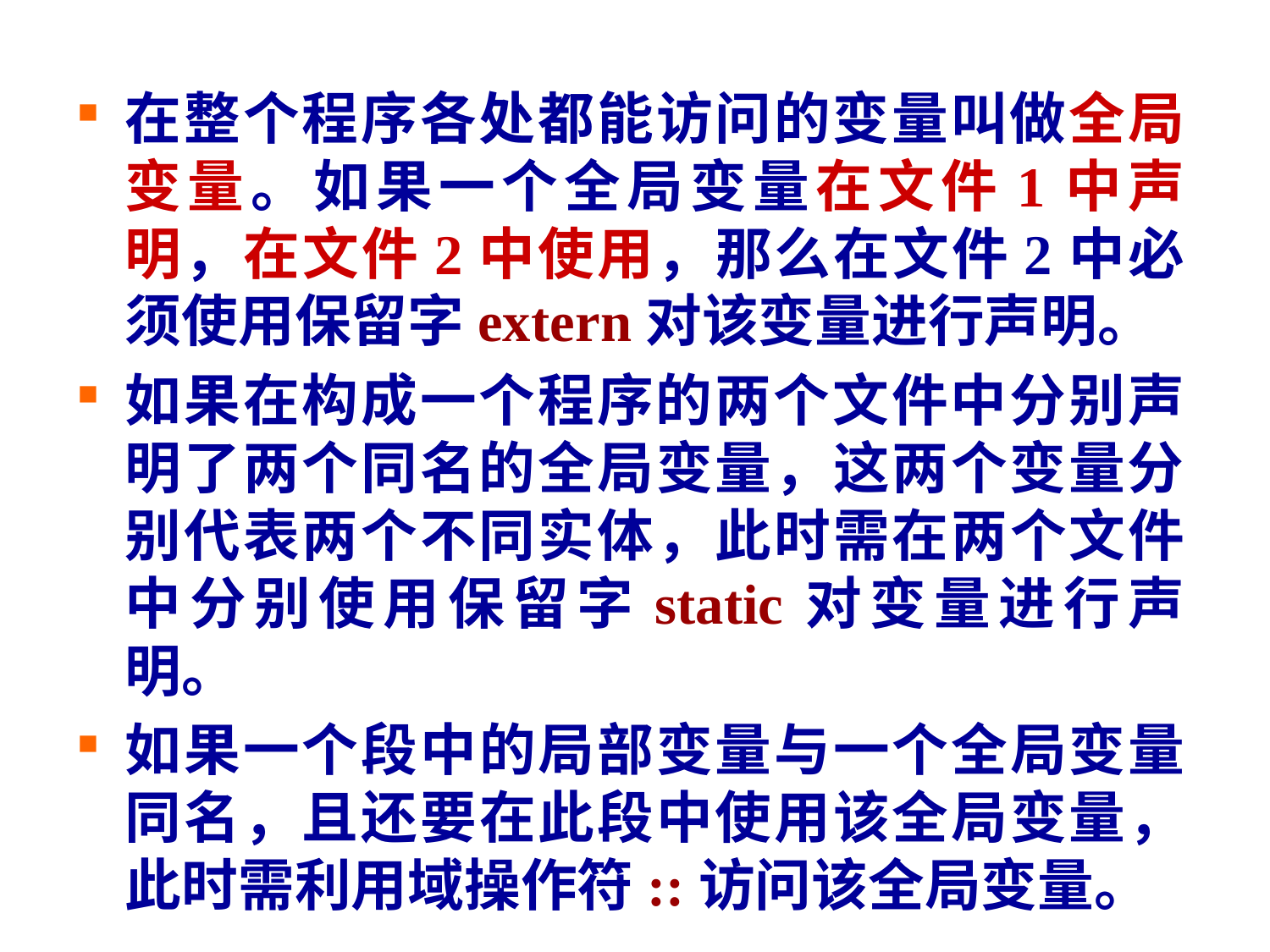

在整个程序各处都能访问的变量叫做全局变量。如果一个全局变量在文件1中声明，在文件2中使用，那么在文件2中必须使用保留字extern对该变量进行声明。
如果在构成一个程序的两个文件中分别声明了两个同名的全局变量，这两个变量分别代表两个不同实体，此时需在两个文件中分别使用保留字static对变量进行声明。
如果一个段中的局部变量与一个全局变量同名，且还要在此段中使用该全局变量，此时需利用域操作符::访问该全局变量。
24